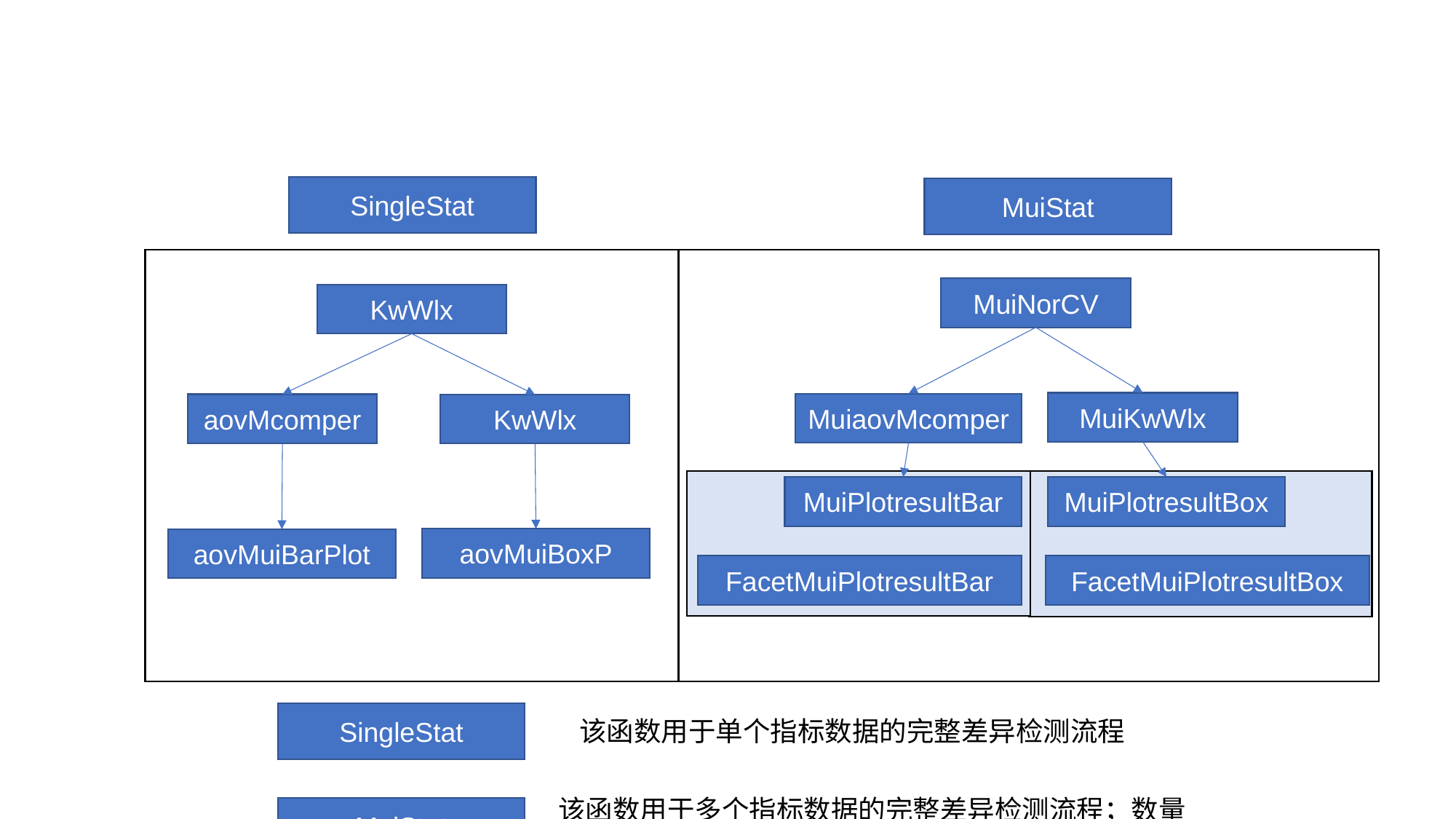

SingleStat
MuiStat

MuiNorCV
KwWlx
MuiKwWlx
MuiaovMcomper
aovMcomper
KwWlx

MuiPlotresultBar
MuiPlotresultBox
aovMuiBoxP
aovMuiBarPlot
FacetMuiPlotresultBar
FacetMuiPlotresultBox
SingleStat
该函数用于单个指标数据的完整差异检测流程
该函数用于多个指标数据的完整差异检测流程；数量没有限制；
MuiStat